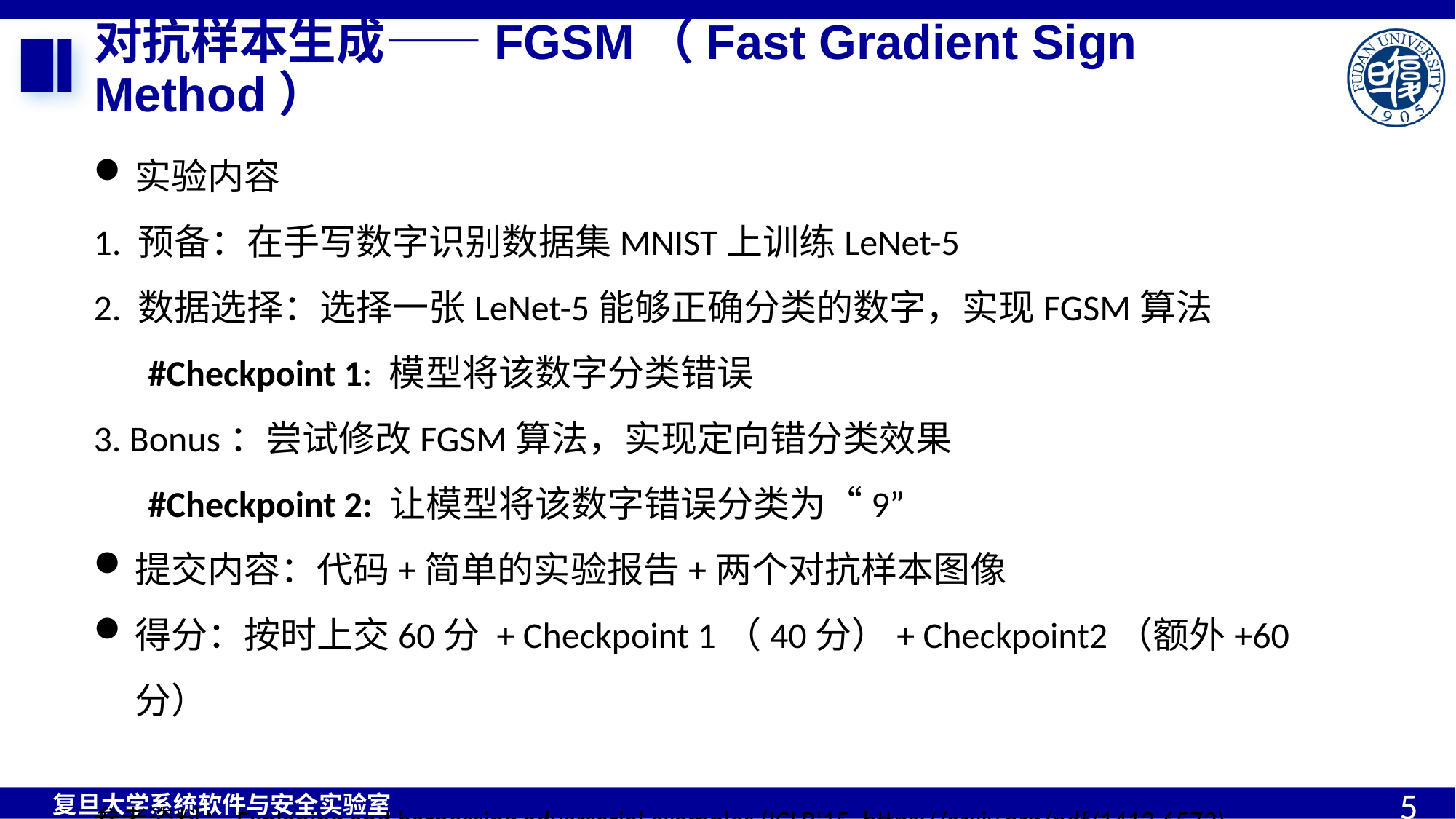

# 对抗样本生成——FGSM（Fast Gradient Sign Method）
实验内容
1. 预备：在手写数字识别数据集MNIST上训练LeNet-5
2. 数据选择：选择一张LeNet-5能够正确分类的数字，实现FGSM算法
#Checkpoint 1: 模型将该数字分类错误
3. Bonus：尝试修改FGSM算法，实现定向错分类效果
#Checkpoint 2: 让模型将该数字错误分类为“9”
提交内容：代码+简单的实验报告+两个对抗样本图像
得分：按时上交60分 + Checkpoint 1（40分）+ Checkpoint2（额外+60分）

参考资料：Explaning and harnessing adversarial examples (ICLR'15, https://arxiv.org/pdf/1412.6572)